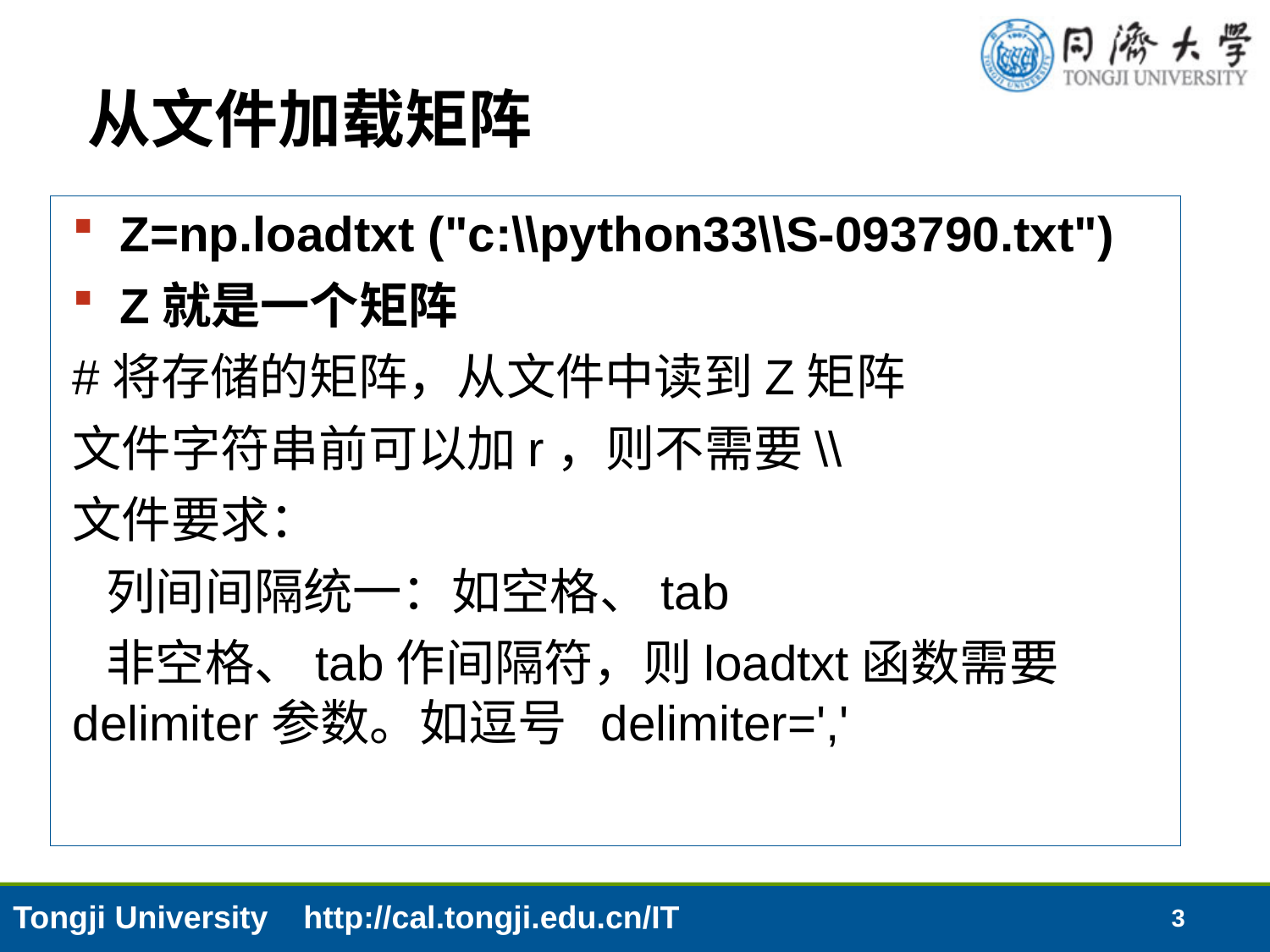

# 从文件加载矩阵
Z=np.loadtxt ("c:\\python33\\S-093790.txt")
Z就是一个矩阵
#将存储的矩阵，从文件中读到Z矩阵
文件字符串前可以加r，则不需要\\
文件要求：
  列间间隔统一：如空格、tab
  非空格、tab作间隔符，则loadtxt函数需要delimiter参数。如逗号  delimiter=','